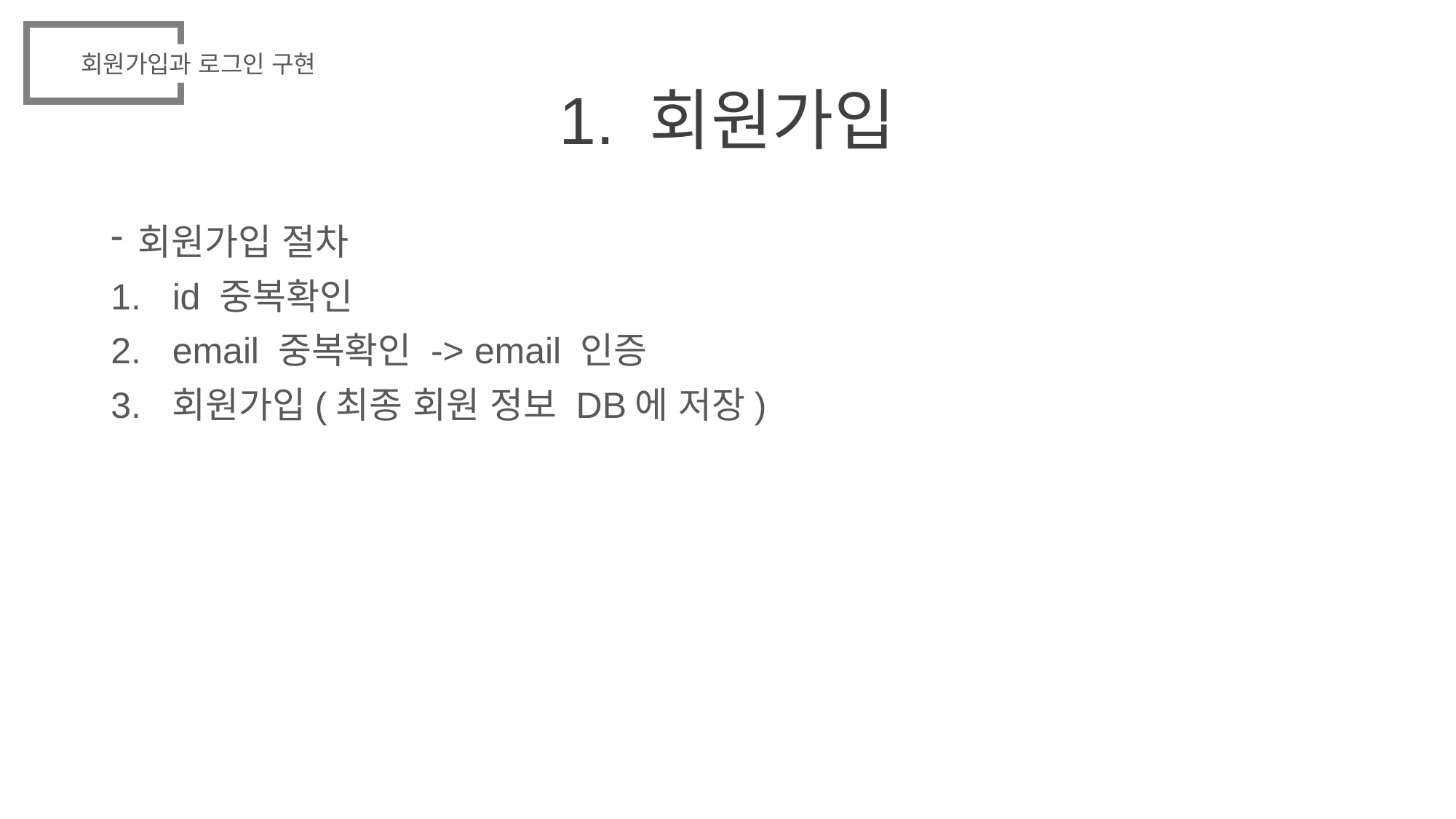

회원가입과 로그인 구현
# 1. 회원가입
회원가입 절차
id 중복확인
email 중복확인 -> email 인증
회원가입(최종 회원 정보 DB에 저장)